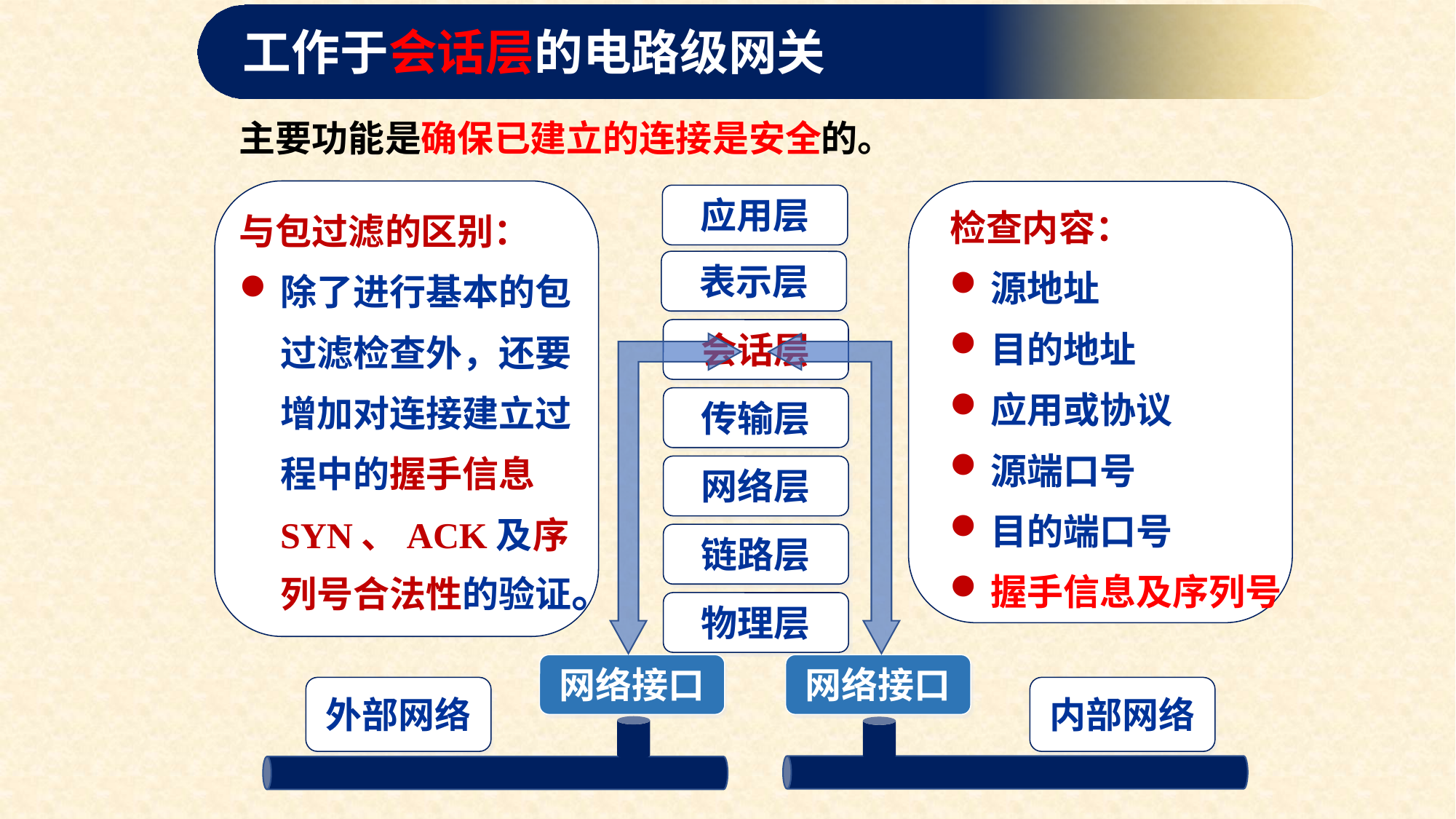

工作于会话层的电路级网关
主要功能是确保已建立的连接是安全的。

与包过滤的区别：
除了进行基本的包过滤检查外，还要增加对连接建立过程中的握手信息SYN、ACK及序列号合法性的验证。

检查内容：
源地址
目的地址
应用或协议
源端口号
目的端口号
握手信息及序列号
应用层
表示层
会话层
传输层
网络层
链路层
物理层
网络接口
网络接口
外部网络
内部网络